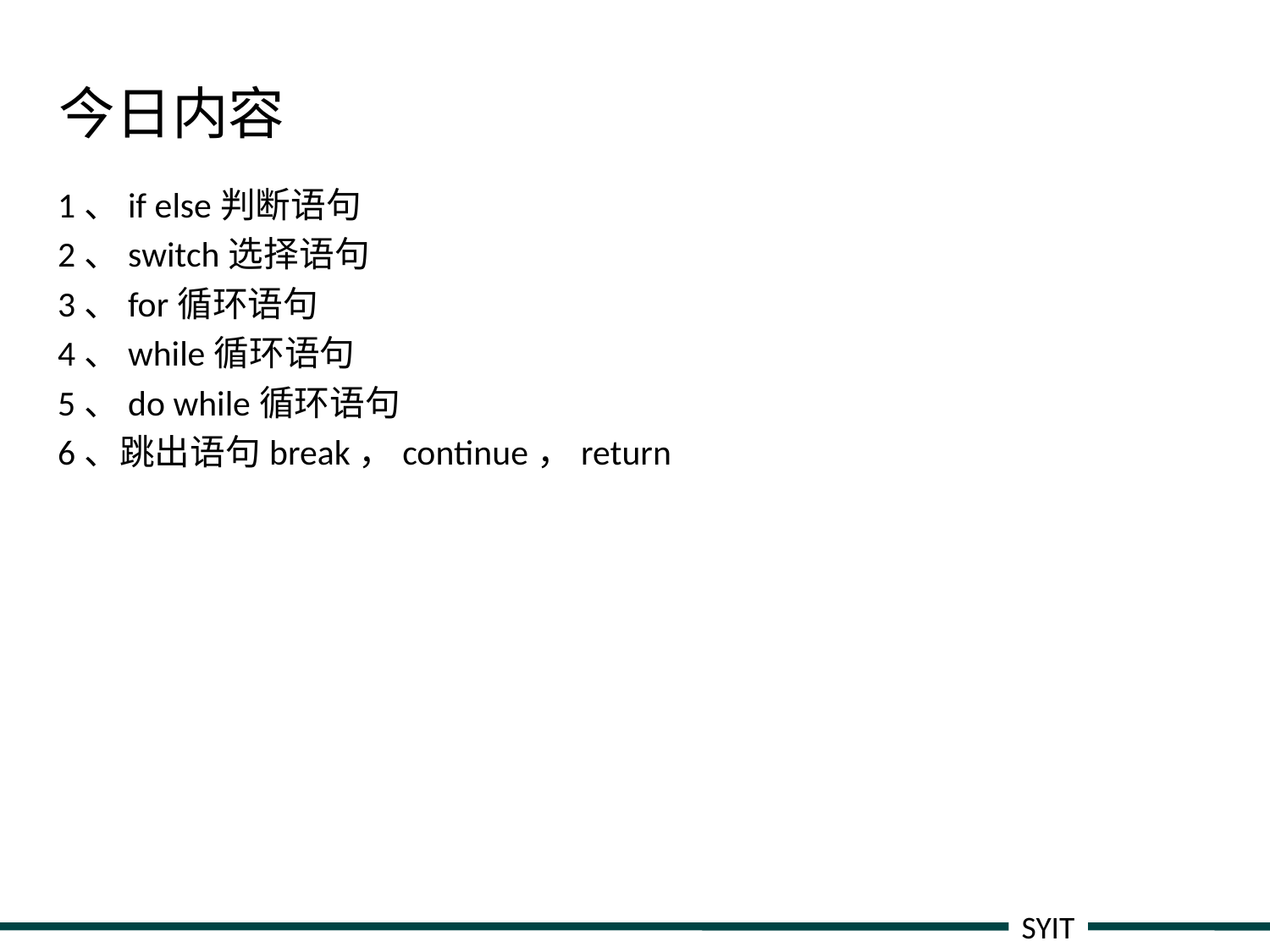

# 今日内容
1、if else判断语句
2、switch选择语句
3、for循环语句
4、while循环语句
5、do while循环语句
6、跳出语句break，continue，return

SYIT